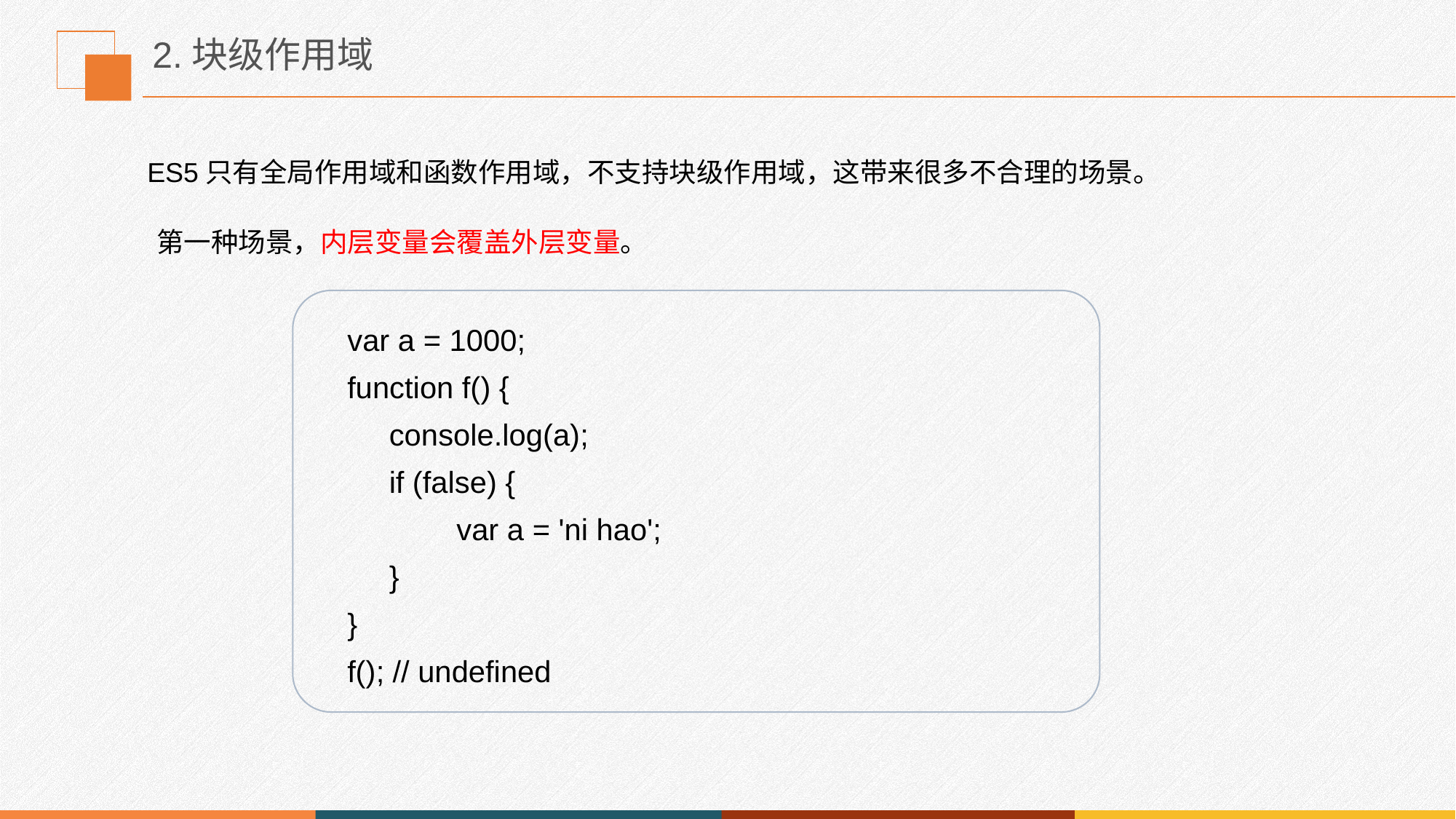

# 2.块级作用域
ES5只有全局作用域和函数作用域，不支持块级作用域，这带来很多不合理的场景。
第一种场景，内层变量会覆盖外层变量。

var a = 1000;
function f() {
     console.log(a);
     if (false) {
	var a = 'ni hao';
     }
}
f(); // undefined